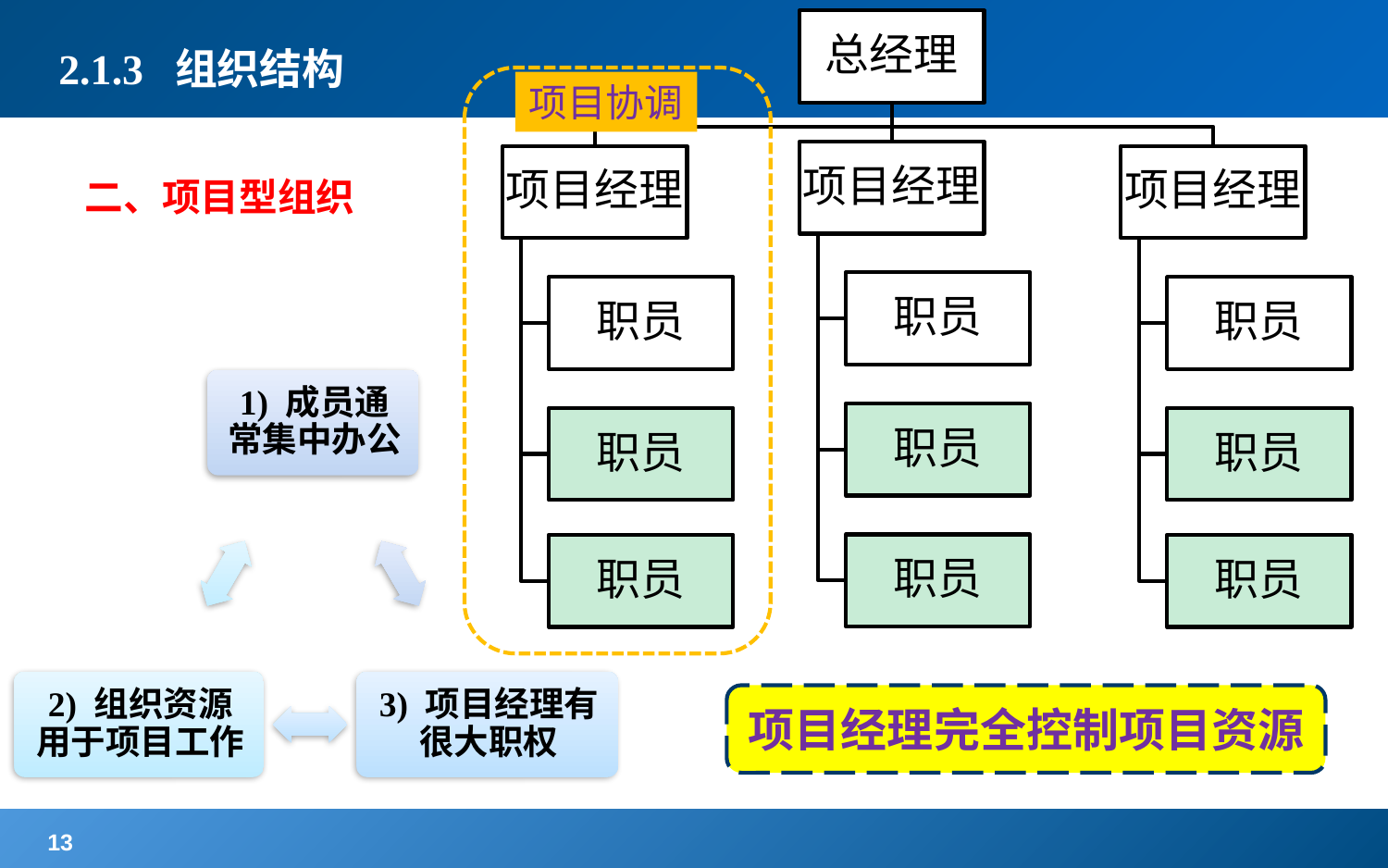

总经理
项目经理
职员
职员
职员
项目经理
职员
职员
职员
项目经理
职员
职员
职员
# 2.1.3  组织结构

项目协调
二、项目型组织

1) 成员通常集中办公

3) 项目经理有很大职权

2) 组织资源用于项目工作

项目经理完全控制项目资源